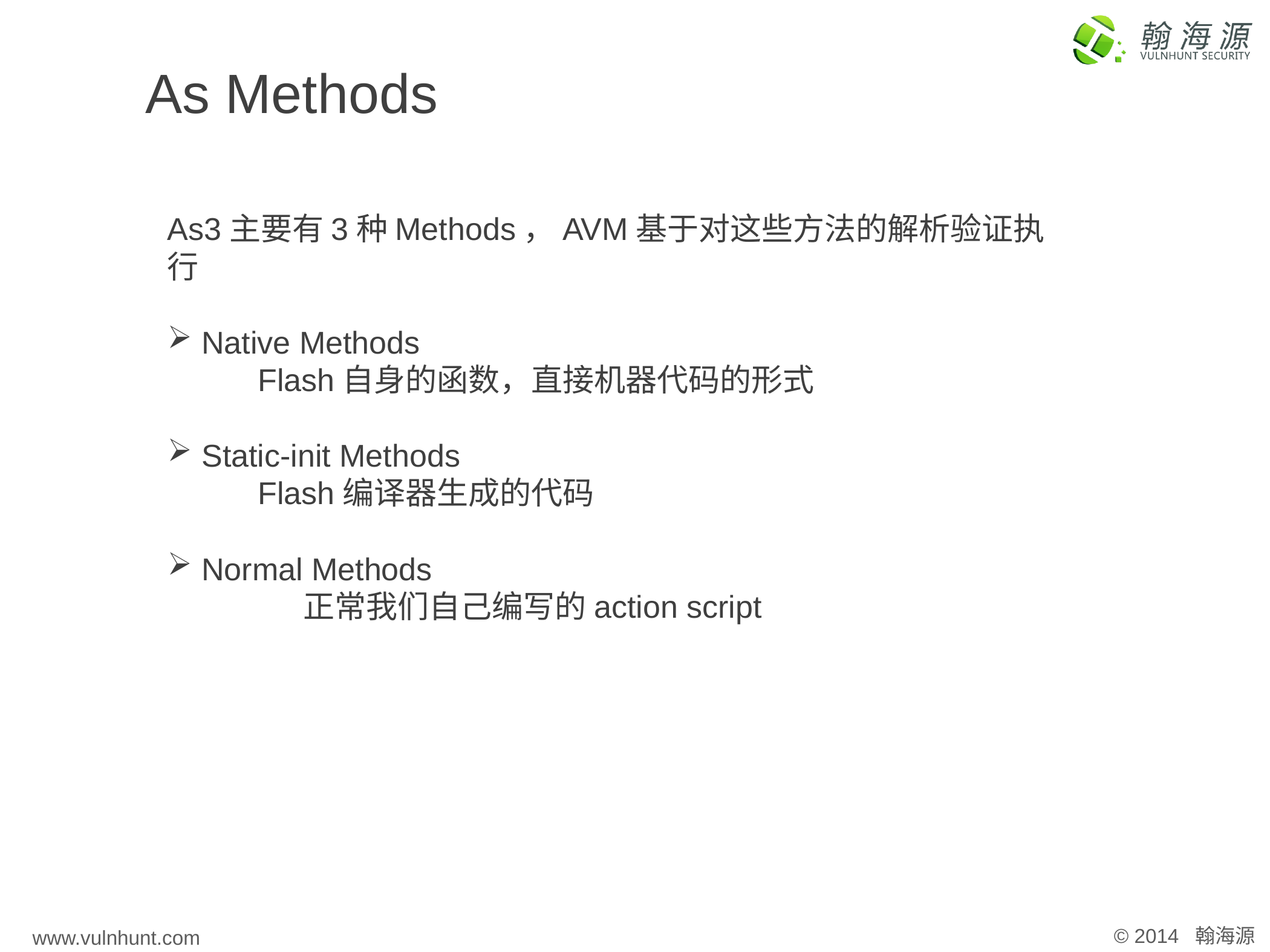

# As Methods

As3主要有3种Methods，AVM基于对这些方法的解析验证执行

Native Methods
	Flash自身的函数，直接机器代码的形式

Static-init Methods
	Flash编译器生成的代码

Normal Methods
	正常我们自己编写的action script